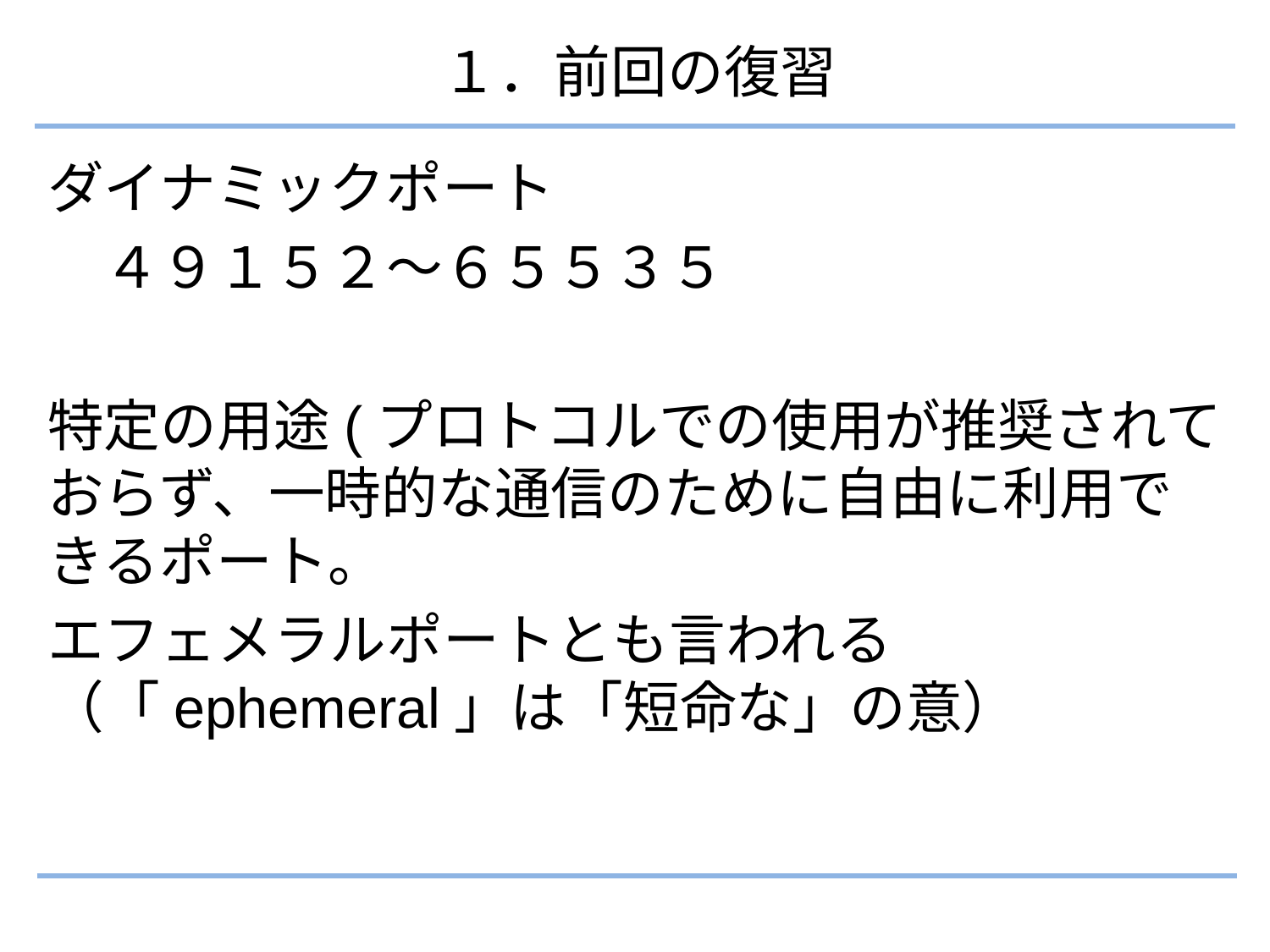

# １．前回の復習
ダイナミックポート
　４９１５２～６５５３５

特定の用途(プロトコルでの使用が推奨されておらず、一時的な通信のために自由に利用できるポート。
エフェメラルポートとも言われる（「ephemeral」は「短命な」の意）